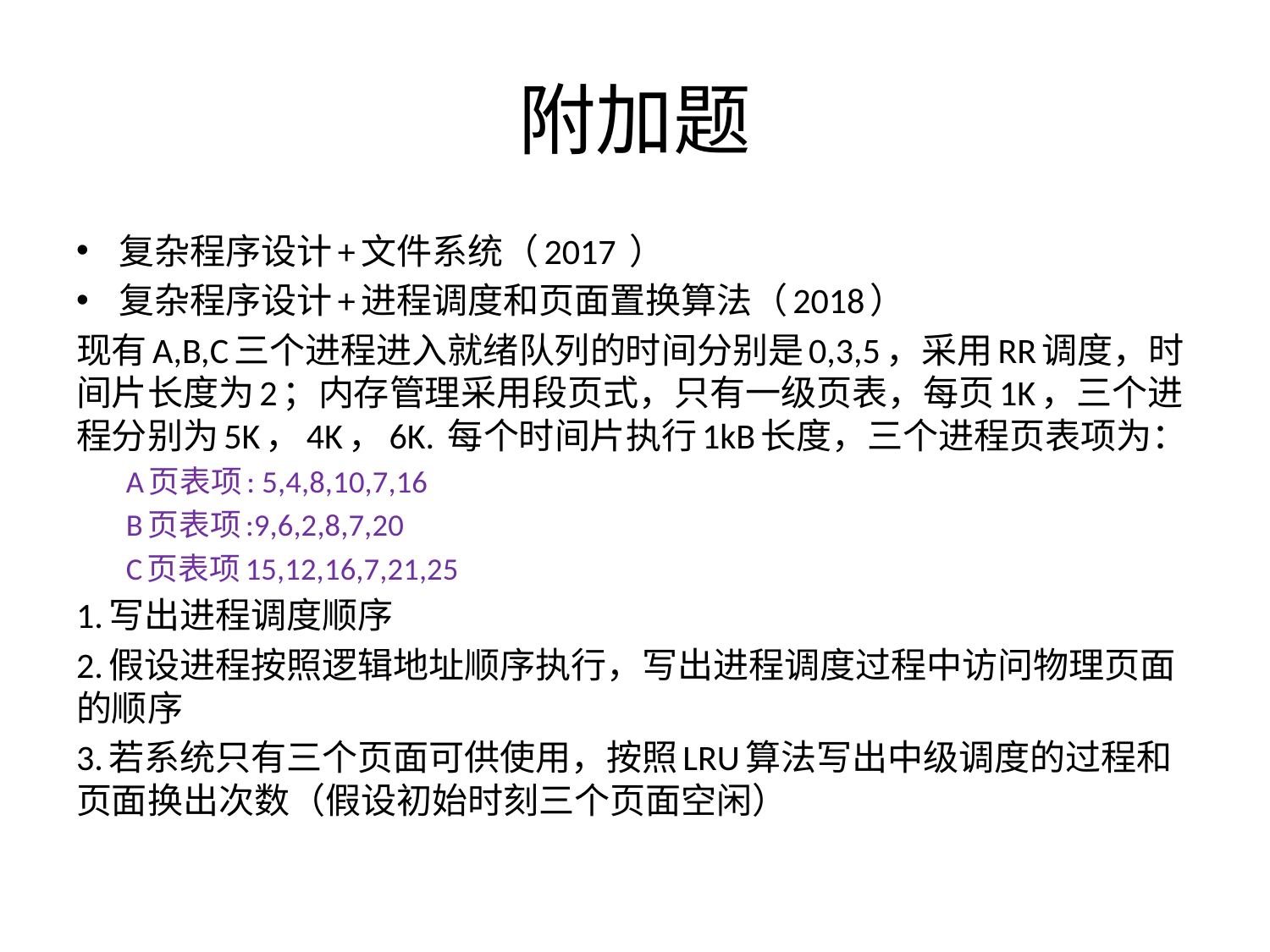

# 附加题
复杂程序设计+文件系统（2017 ）
复杂程序设计+进程调度和页面置换算法（2018）
现有A,B,C三个进程进入就绪队列的时间分别是0,3,5，采用RR调度，时间片长度为2；内存管理采用段页式，只有一级页表，每页1K，三个进程分别为5K，4K，6K. 每个时间片执行1kB长度，三个进程页表项为：
A页表项: 5,4,8,10,7,16
B页表项:9,6,2,8,7,20
C页表项15,12,16,7,21,25
1.写出进程调度顺序
2.假设进程按照逻辑地址顺序执行，写出进程调度过程中访问物理页面的顺序
3.若系统只有三个页面可供使用，按照LRU算法写出中级调度的过程和页面换出次数（假设初始时刻三个页面空闲）